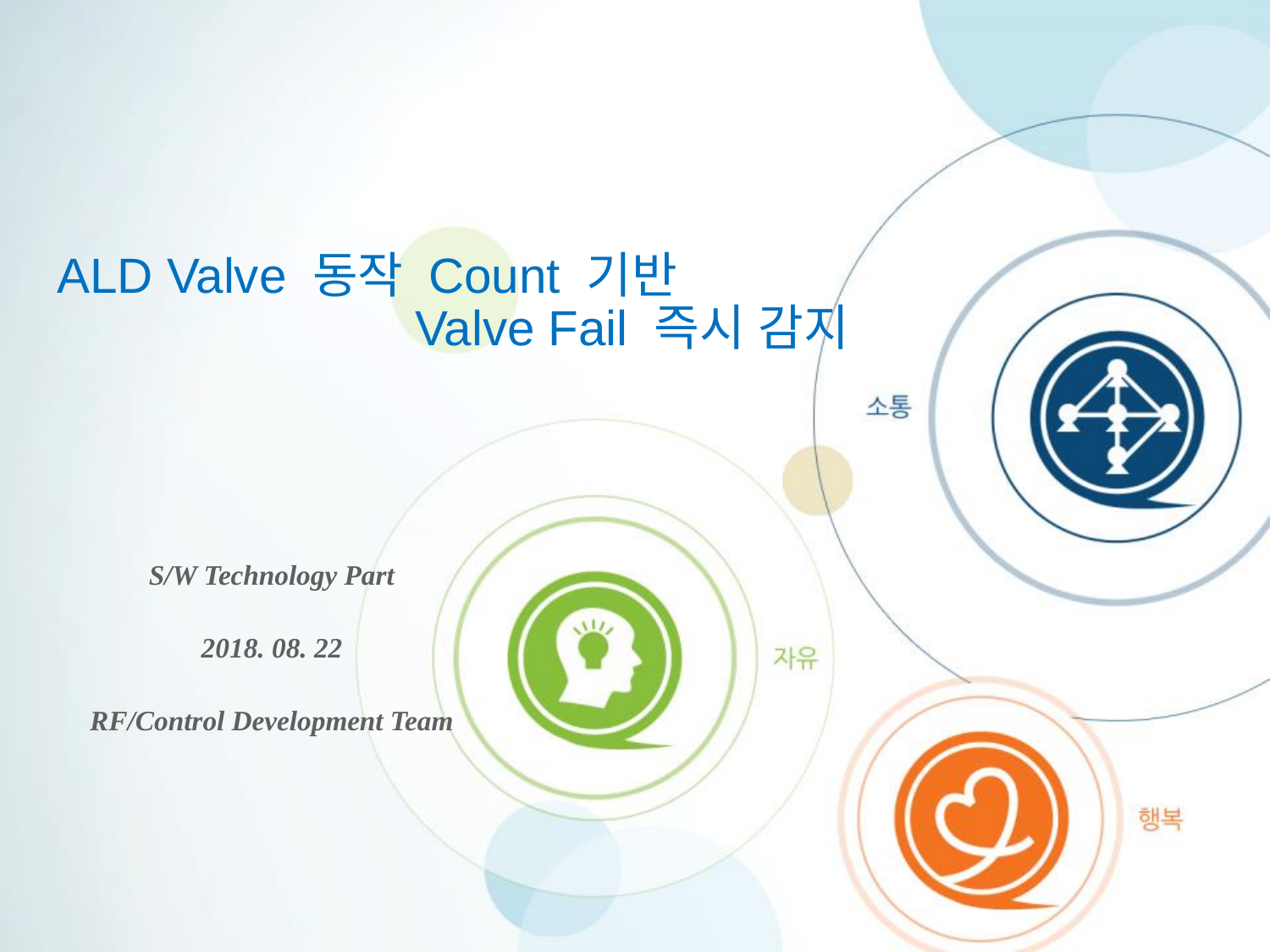

ALD Valve 동작 Count 기반
                          Valve Fail 즉시 감지
S/W Technology Part

2018. 08. 22

RF/Control Development Team